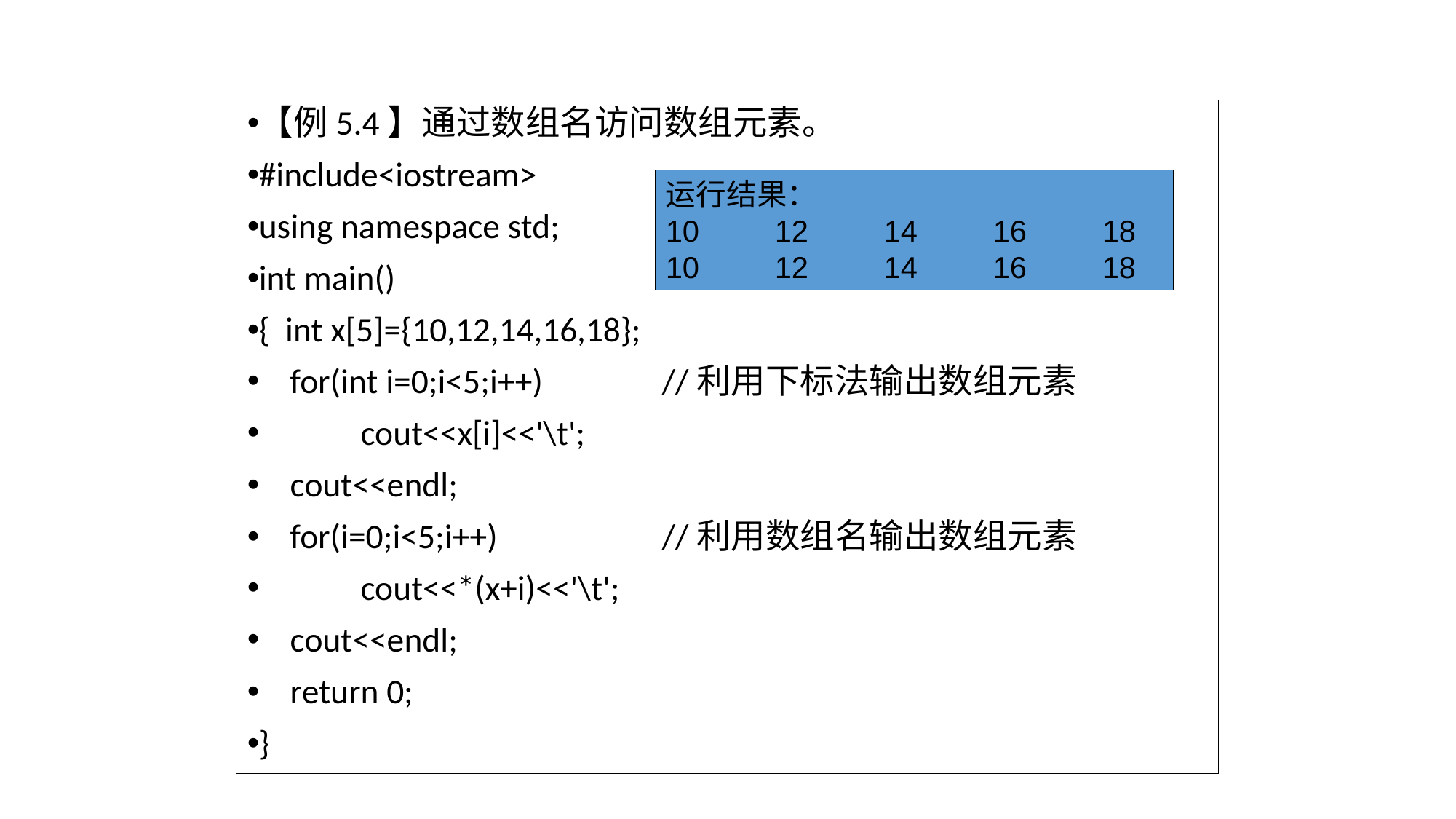

【例5.4】通过数组名访问数组元素。
#include<iostream>
using namespace std;
int main()
{  int x[5]={10,12,14,16,18};
    for(int i=0;i<5;i++)      	//利用下标法输出数组元素
             cout<<x[i]<<'\t';
    cout<<endl;
    for(i=0;i<5;i++)          	//利用数组名输出数组元素
             cout<<*(x+i)<<'\t';
    cout<<endl;
    return 0;
}
运行结果：
10	12	14	16	18
10	12	14	16	18